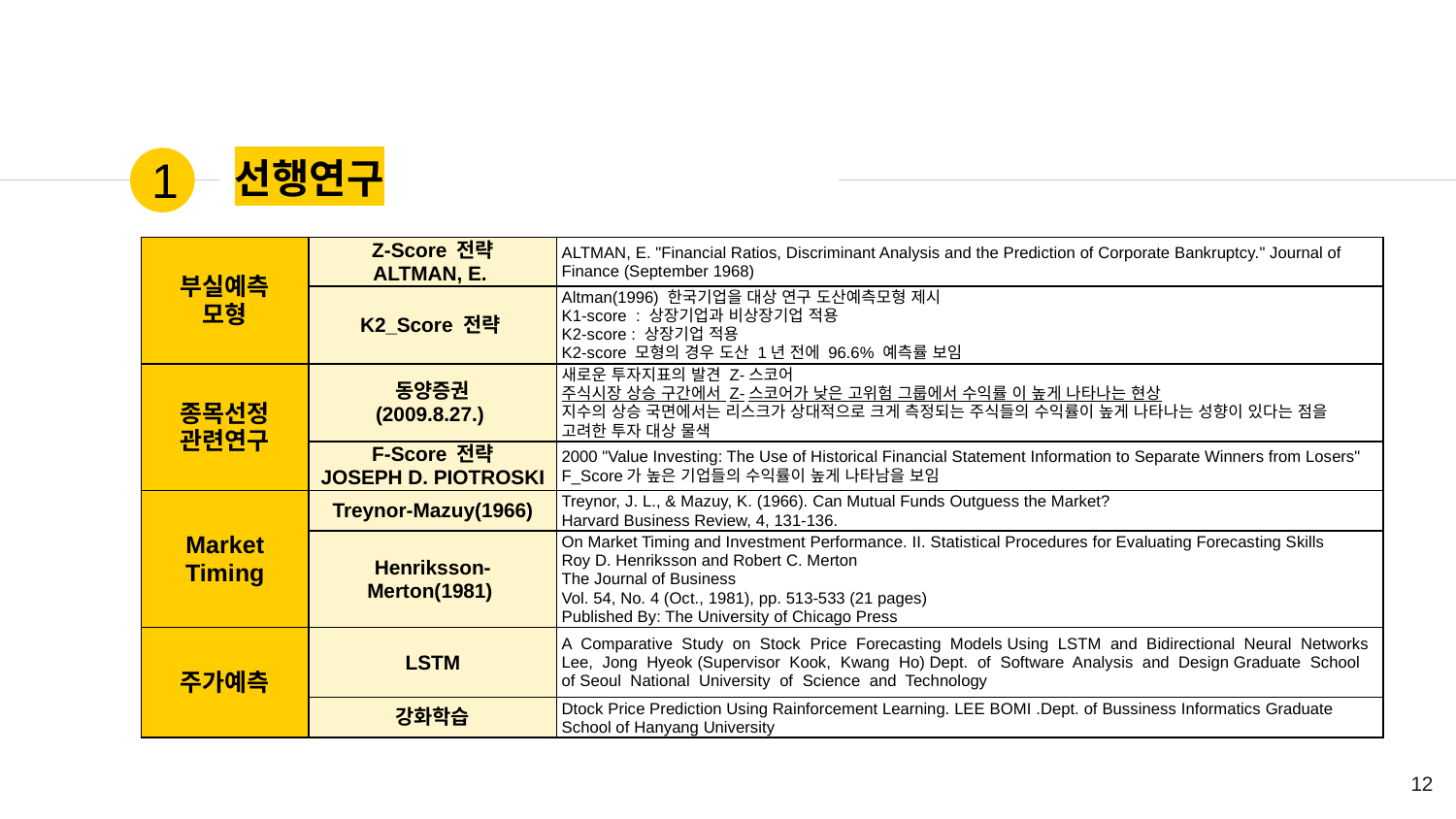

1
# 선행연구
| 부실예측 모형 | Z-Score 전략 ALTMAN, E. | ALTMAN, E. "Financial Ratios, Discriminant Analysis and the Prediction of Corporate Bankruptcy." Journal of Finance (September 1968) |
| --- | --- | --- |
|  | K2\_Score 전략 | Altman(1996) 한국기업을 대상 연구 도산예측모형 제시 K1-score : 상장기업과 비상장기업 적용 K2-score : 상장기업 적용 K2-score 모형의 경우 도산 1년 전에 96.6% 예측률 보임 |
| 종목선정 관련연구 | 동양증권 (2009.8.27.) | 새로운 투자지표의 발견 Z-스코어 주식시장 상승 구간에서 Z-스코어가 낮은 고위험 그룹에서 수익률 이 높게 나타나는 현상 지수의 상승 국면에서는 리스크가 상대적으로 크게 측정되는 주식들의 수익률이 높게 나타나는 성향이 있다는 점을 고려한 투자 대상 물색 |
|  | F-Score 전략 JOSEPH D. PIOTROSKI | 2000 "Value Investing: The Use of Historical Financial Statement Information to Separate Winners from Losers"  F\_Score가 높은 기업들의 수익률이 높게 나타남을 보임 |
| Market Timing | Treynor-Mazuy(1966) | Treynor, J. L., & Mazuy, K. (1966). Can Mutual Funds Outguess the Market? Harvard Business Review, 4, 131-136. |
|  | Henriksson-Merton(1981) | On Market Timing and Investment Performance. II. Statistical Procedures for Evaluating Forecasting Skills Roy D. Henriksson and Robert C. Merton The Journal of Business Vol. 54, No. 4 (Oct., 1981), pp. 513-533 (21 pages) Published By: The University of Chicago Press |
| 주가예측 | LSTM | A Comparative Study on Stock Price Forecasting Models Using LSTM and Bidirectional Neural Networks Lee, Jong Hyeok (Supervisor Kook, Kwang Ho) Dept. of Software Analysis and Design Graduate School of Seoul National University of Science and Technology |
|  | 강화학습 | Dtock Price Prediction Using Rainforcement Learning. LEE BOMI .Dept. of Bussiness Informatics Graduate School of Hanyang University |
12